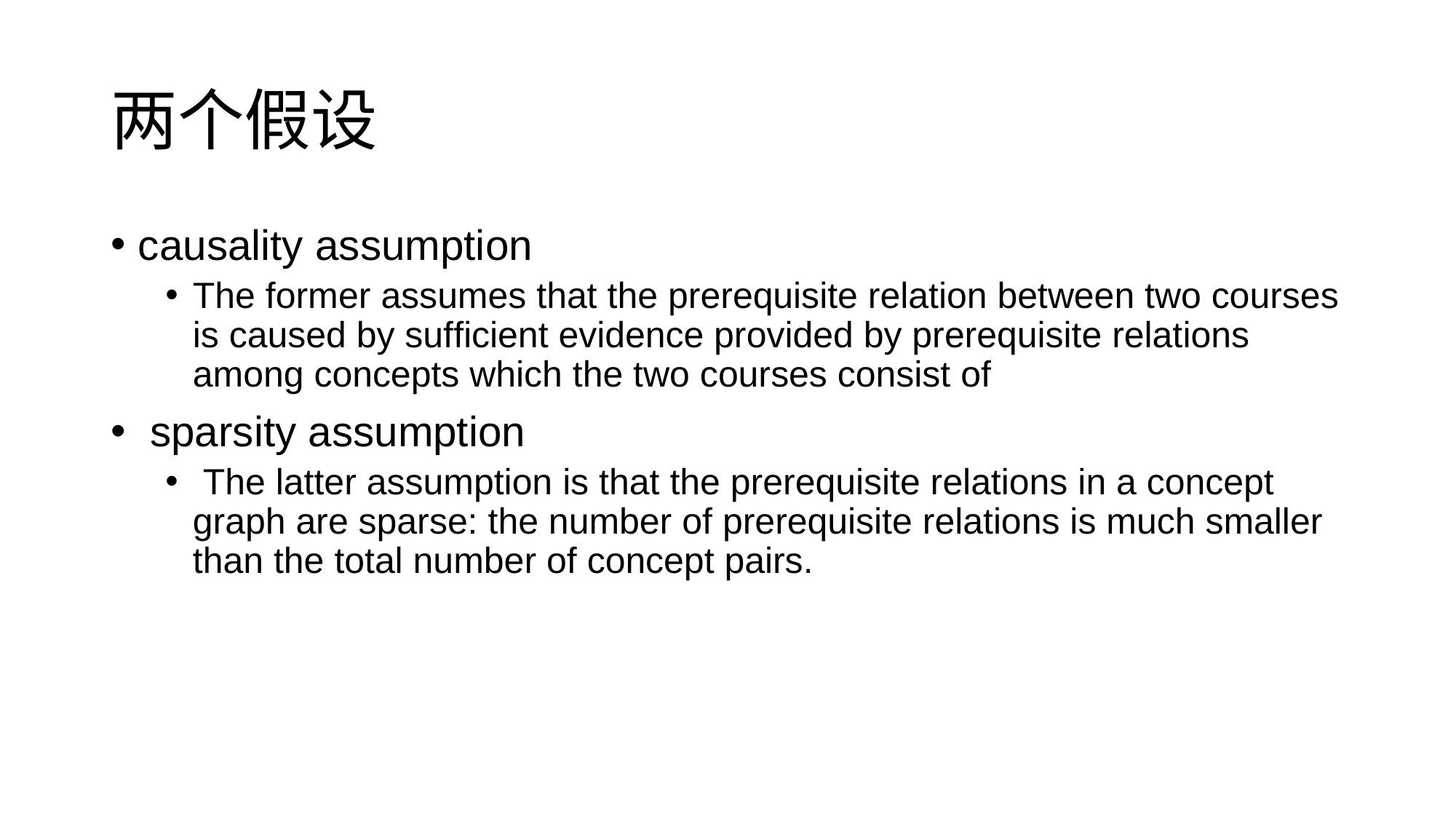

# 两个假设
causality assumption
The former assumes that the prerequisite relation between two courses is caused by sufﬁcient evidence provided by prerequisite relations among concepts which the two courses consist of
 sparsity assumption
 The latter assumption is that the prerequisite relations in a concept graph are sparse: the number of prerequisite relations is much smaller than the total number of concept pairs.